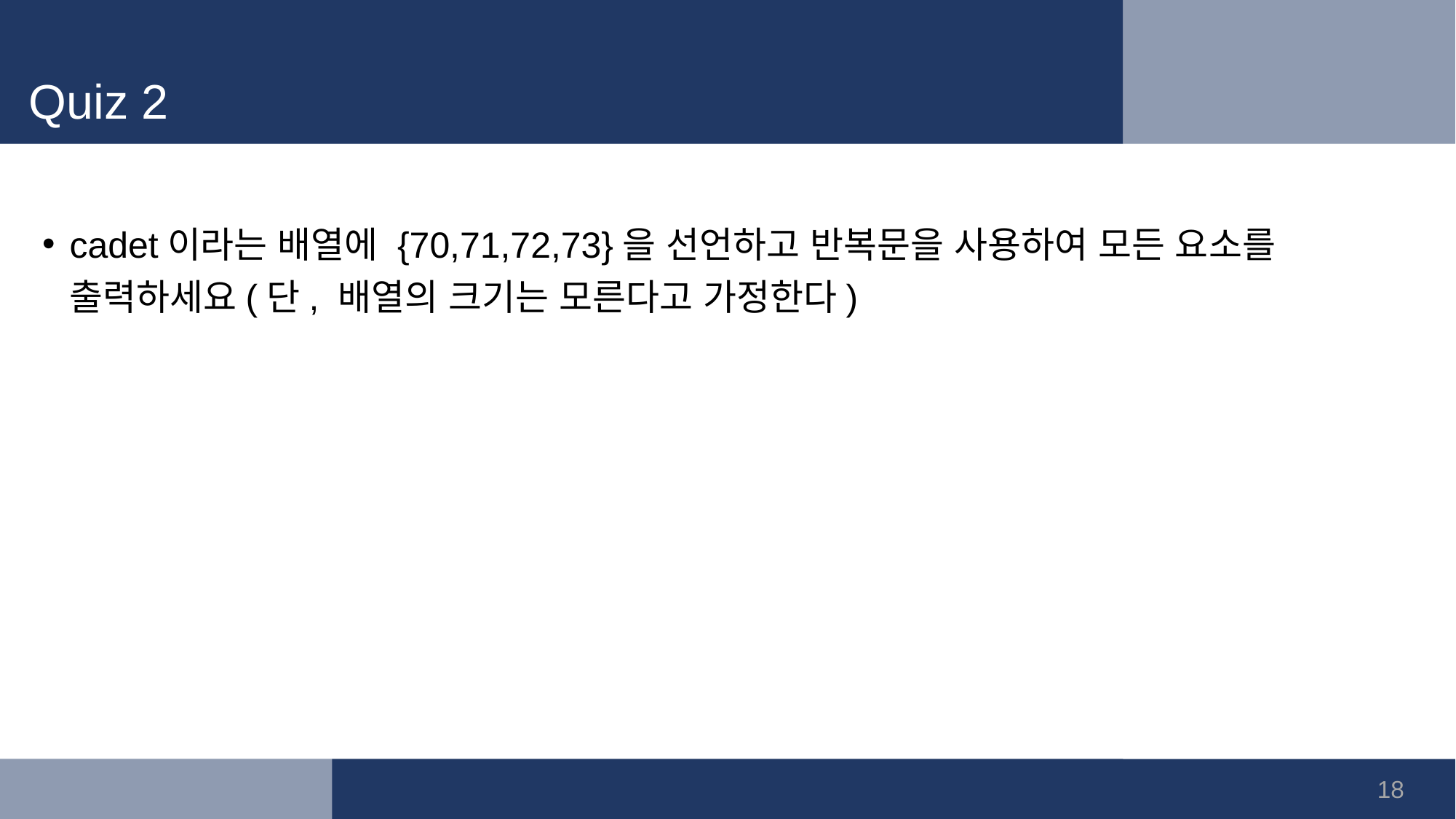

# Quiz 2
cadet이라는 배열에 {70,71,72,73}을 선언하고 반복문을 사용하여 모든 요소를 출력하세요(단, 배열의 크기는 모른다고 가정한다)
18